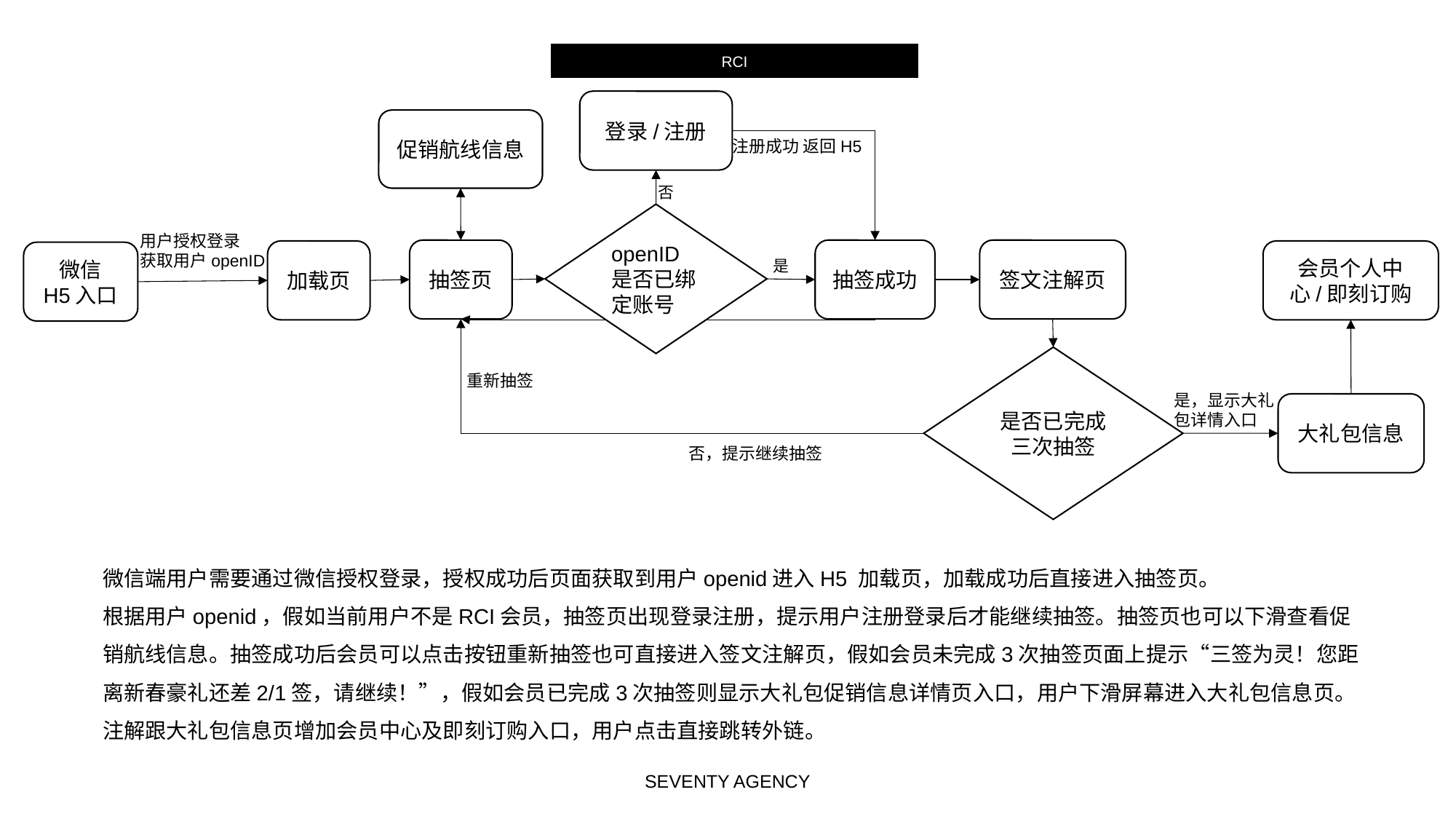

RCI
登录/注册
促销航线信息
注册成功 返回H5
否
openID
是否已绑定账号
用户授权登录
获取用户openID
抽签页
抽签成功
签文注解页
加载页
会员个人中心/即刻订购
微信
H5入口
是
是否已完成三次抽签
重新抽签
是，显示大礼包详情入口
大礼包信息
否，提示继续抽签
微信端用户需要通过微信授权登录，授权成功后页面获取到用户openid进入H5 加载页，加载成功后直接进入抽签页。
根据用户openid，假如当前用户不是RCI会员，抽签页出现登录注册，提示用户注册登录后才能继续抽签。抽签页也可以下滑查看促销航线信息。抽签成功后会员可以点击按钮重新抽签也可直接进入签文注解页，假如会员未完成3次抽签页面上提示“三签为灵！您距离新春豪礼还差2/1签，请继续！”，假如会员已完成3次抽签则显示大礼包促销信息详情页入口，用户下滑屏幕进入大礼包信息页。
注解跟大礼包信息页增加会员中心及即刻订购入口，用户点击直接跳转外链。
SEVENTY AGENCY